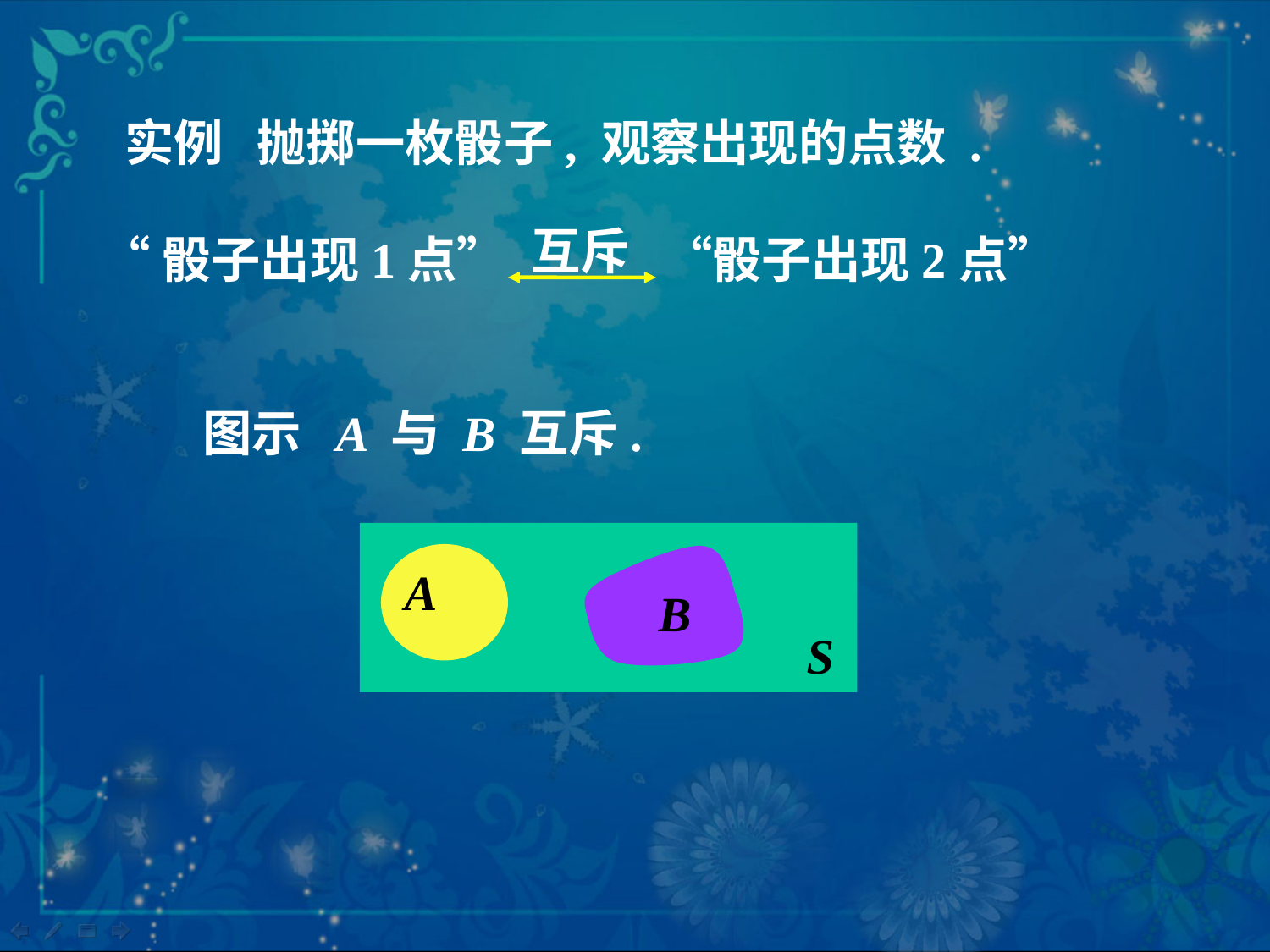

实例   抛掷一枚骰子, 观察出现的点数 .
互斥

“骰子出现1点”              “骰子出现2点”
图示  A 与 B 互斥.

A

B
S